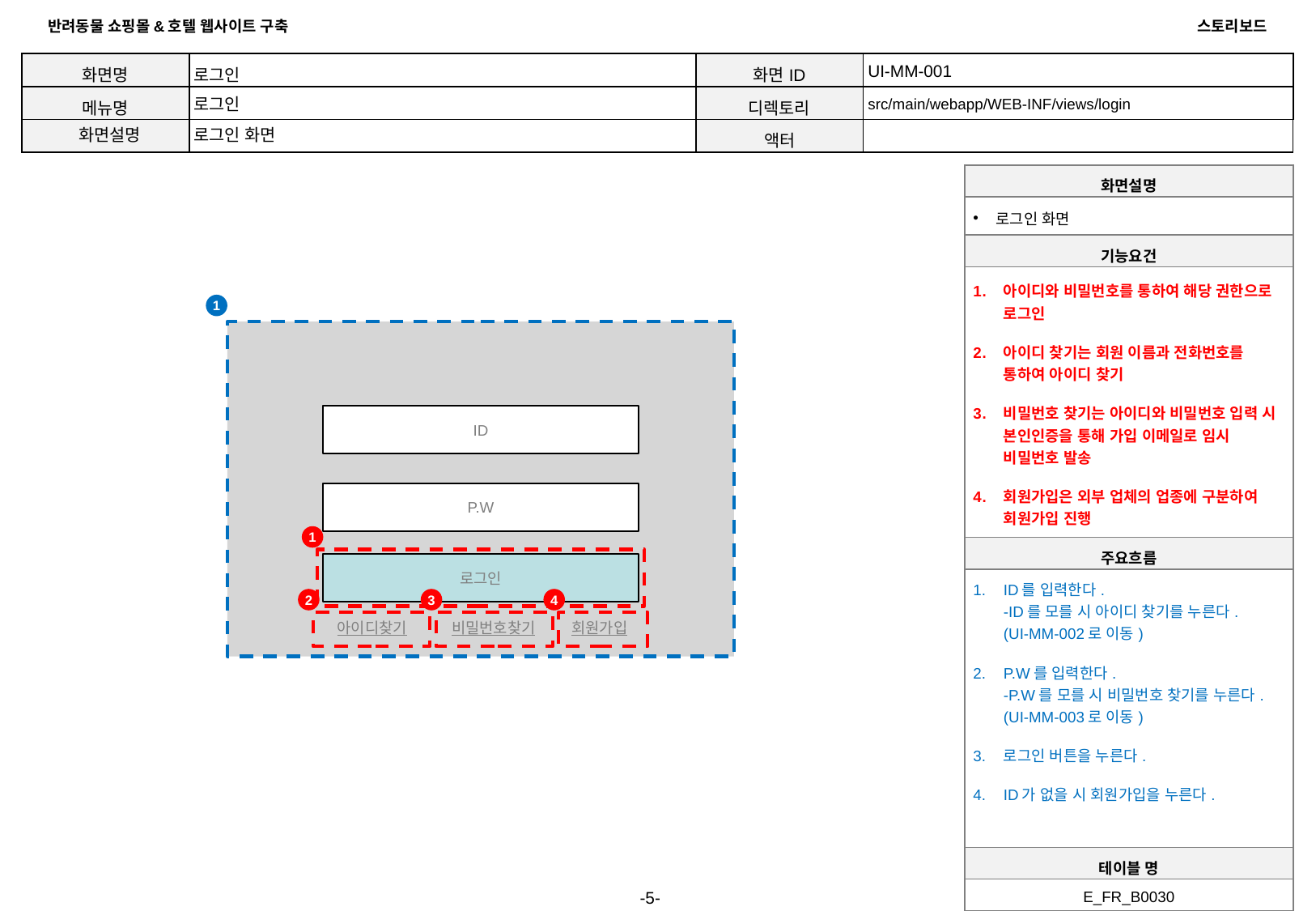

| 화면명 | 로그인 | 화면ID | UI-MM-001 |
| --- | --- | --- | --- |
| 메뉴명 | 로그인 | 디렉토리 | src/main/webapp/WEB-INF/views/login |
| 화면설명 | 로그인 화면 | 액터 |  |
| 화면설명 |
| --- |
| 로그인 화면 |
| 기능요건 |
| 아이디와 비밀번호를 통하여 해당 권한으로 로그인 아이디 찾기는 회원 이름과 전화번호를 통하여 아이디 찾기 비밀번호 찾기는 아이디와 비밀번호 입력 시 본인인증을 통해 가입 이메일로 임시 비밀번호 발송 회원가입은 외부 업체의 업종에 구분하여 회원가입 진행 |
| 주요흐름 |
| ID를 입력한다. -ID를 모를 시 아이디 찾기를 누른다. (UI-MM-002로 이동) P.W를 입력한다. -P.W를 모를 시 비밀번호 찾기를 누른다. (UI-MM-003로 이동) 로그인 버튼을 누른다. ID가 없을 시 회원가입을 누른다. |
1

ID
P.W
1

로그인
2
3
4
아이디찾기

비밀번호찾기

회원가입

| 테이블 명 |
| --- |
| E\_FR\_B0030 |